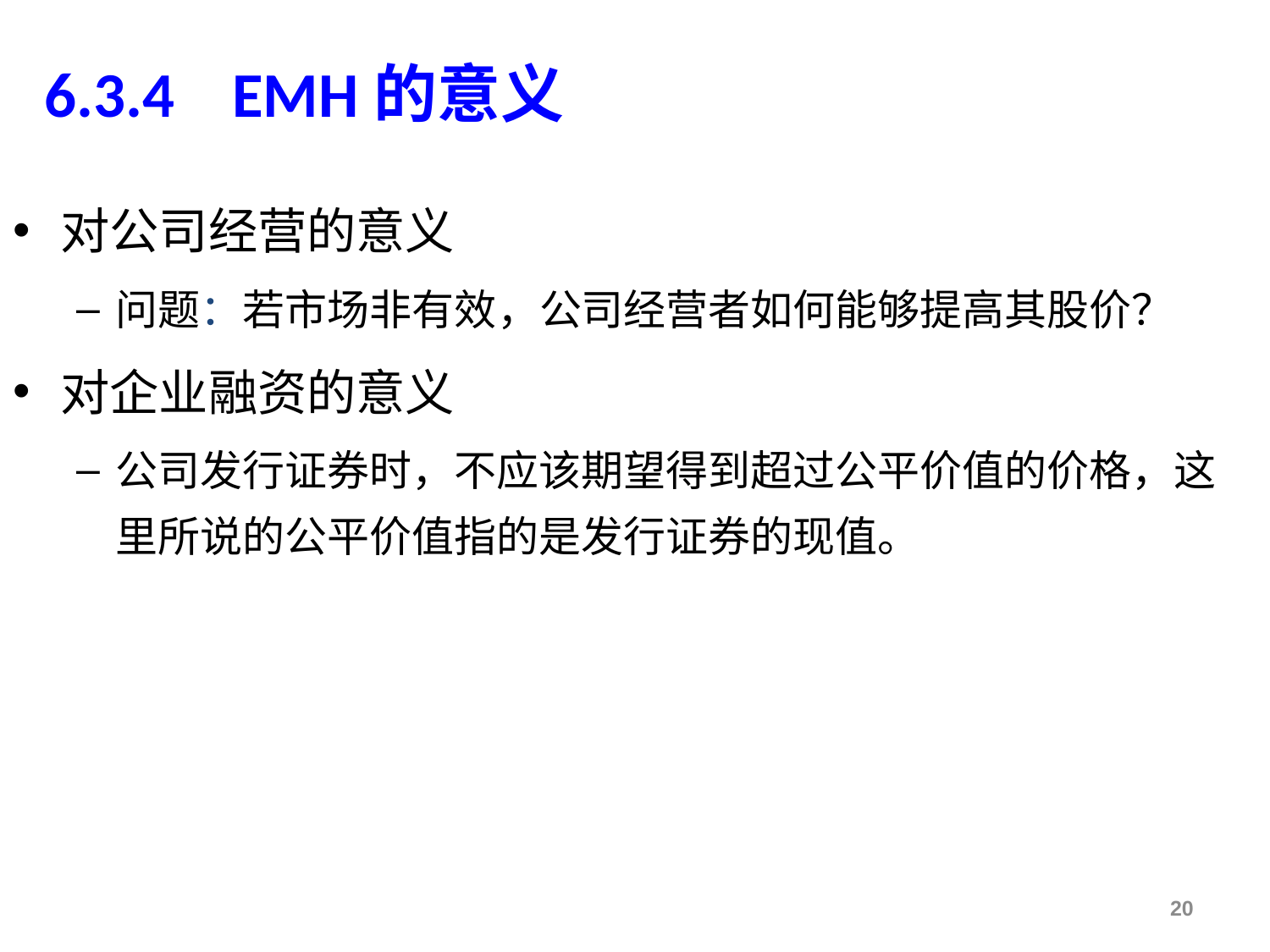

# 6.3.4    EMH的意义
对公司经营的意义
问题：若市场非有效，公司经营者如何能够提高其股价？
对企业融资的意义
公司发行证券时，不应该期望得到超过公平价值的价格，这里所说的公平价值指的是发行证券的现值。
20